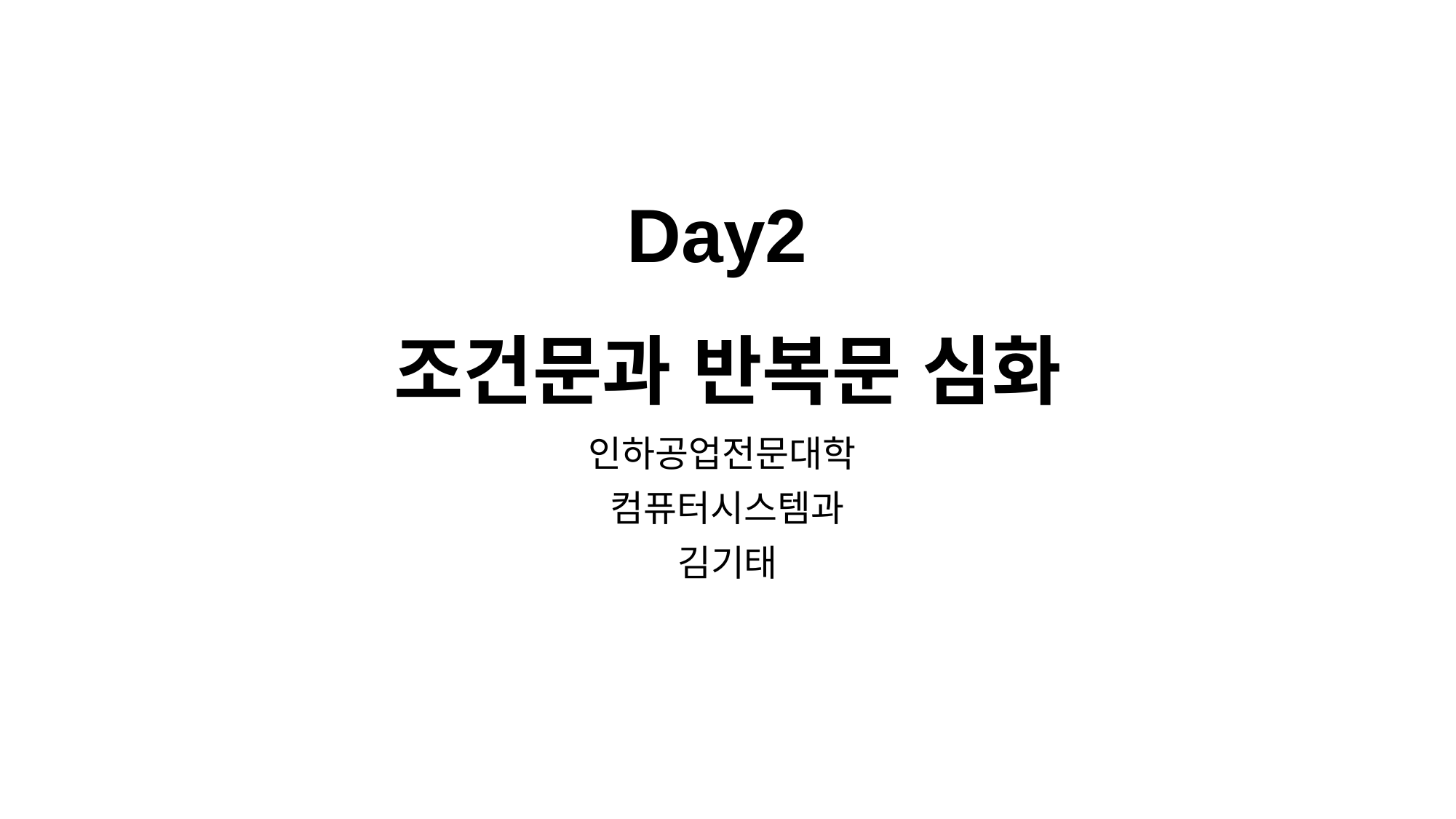

# Day2 조건문과 반복문 심화
인하공업전문대학
컴퓨터시스템과
김기태